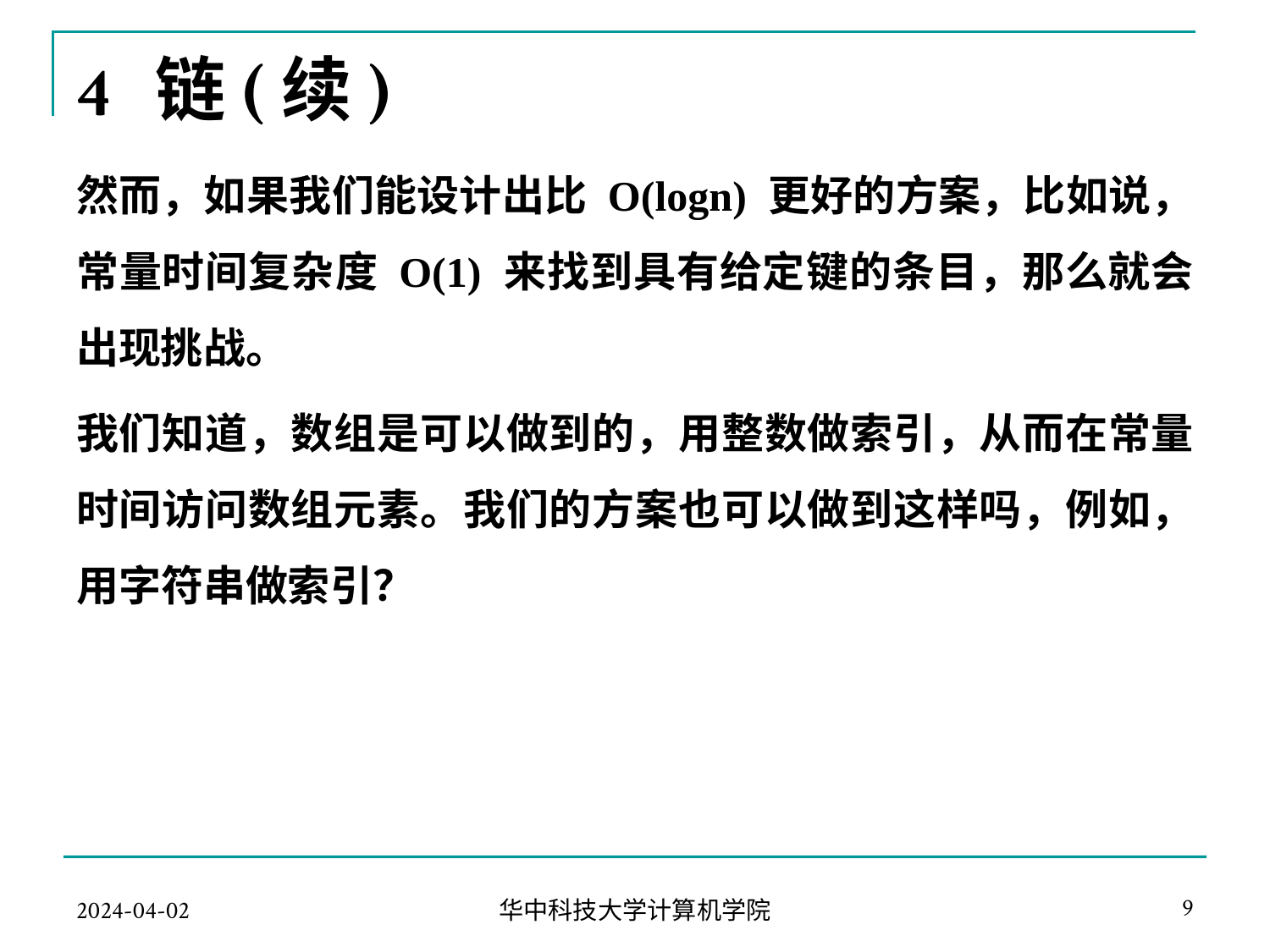

# 4  链(续)
然而，如果我们能设计出比 O(logn) 更好的方案，比如说，常量时间复杂度 O(1) 来找到具有给定键的条目，那么就会出现挑战。
我们知道，数组是可以做到的，用整数做索引，从而在常量时间访问数组元素。我们的方案也可以做到这样吗，例如，用字符串做索引？
2024-04-02
9
华中科技大学计算机学院